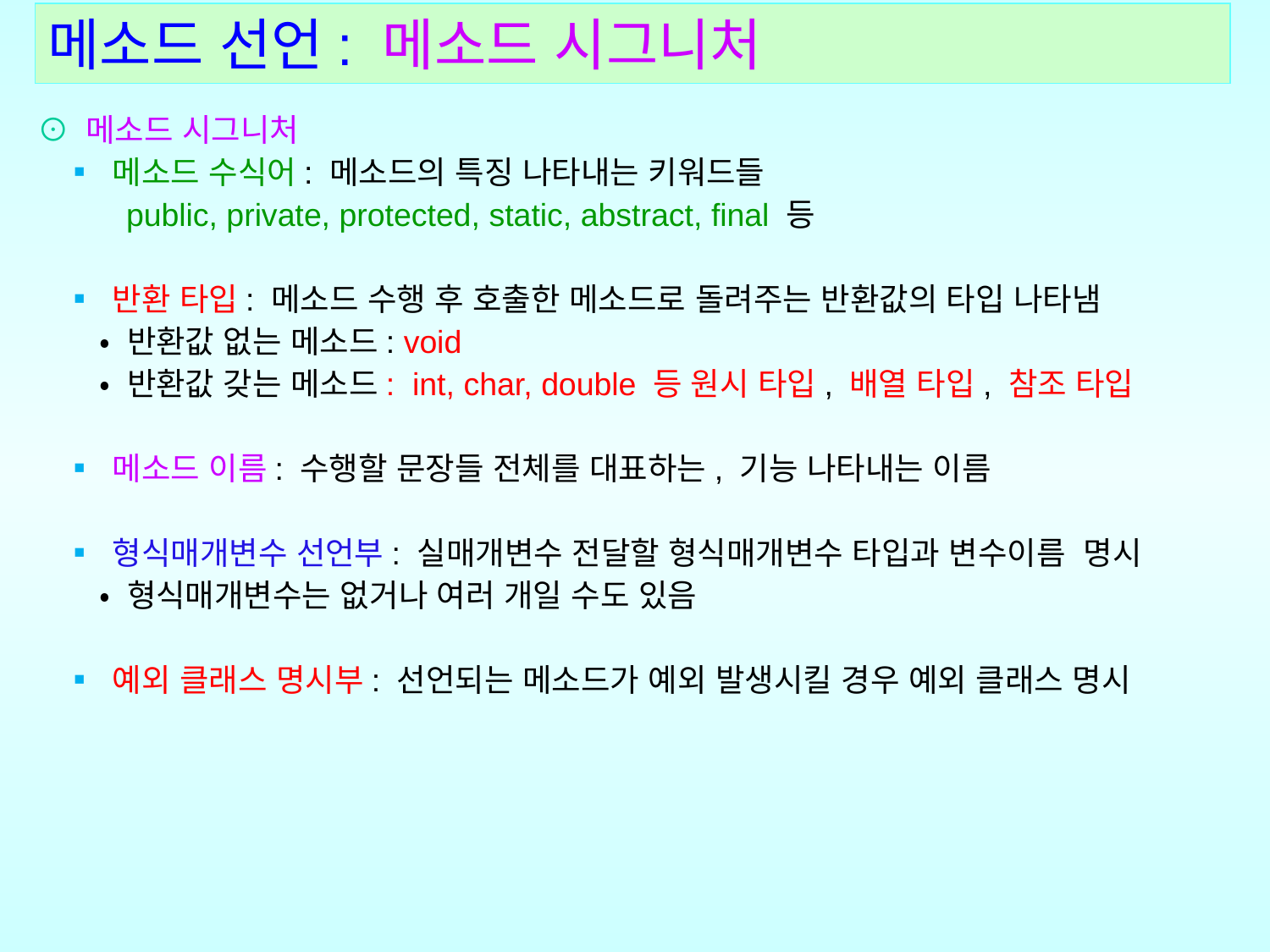

메소드 선언: 메소드 시그니처
⊙ 메소드 시그니처
   ▪ 메소드 수식어: 메소드의 특징 나타내는 키워드들
          public, private, protected, static, abstract, final 등

   ▪ 반환 타입: 메소드 수행 후 호출한 메소드로 돌려주는 반환값의 타입 나타냄
       • 반환값 없는 메소드: void
       • 반환값 갖는 메소드:  int, char, double 등 원시 타입, 배열 타입, 참조 타입

   ▪ 메소드 이름: 수행할 문장들 전체를 대표하는, 기능 나타내는 이름

   ▪ 형식매개변수 선언부: 실매개변수 전달할 형식매개변수 타입과 변수이름  명시
       • 형식매개변수는 없거나 여러 개일 수도 있음

   ▪ 예외 클래스 명시부: 선언되는 메소드가 예외 발생시킬 경우 예외 클래스 명시